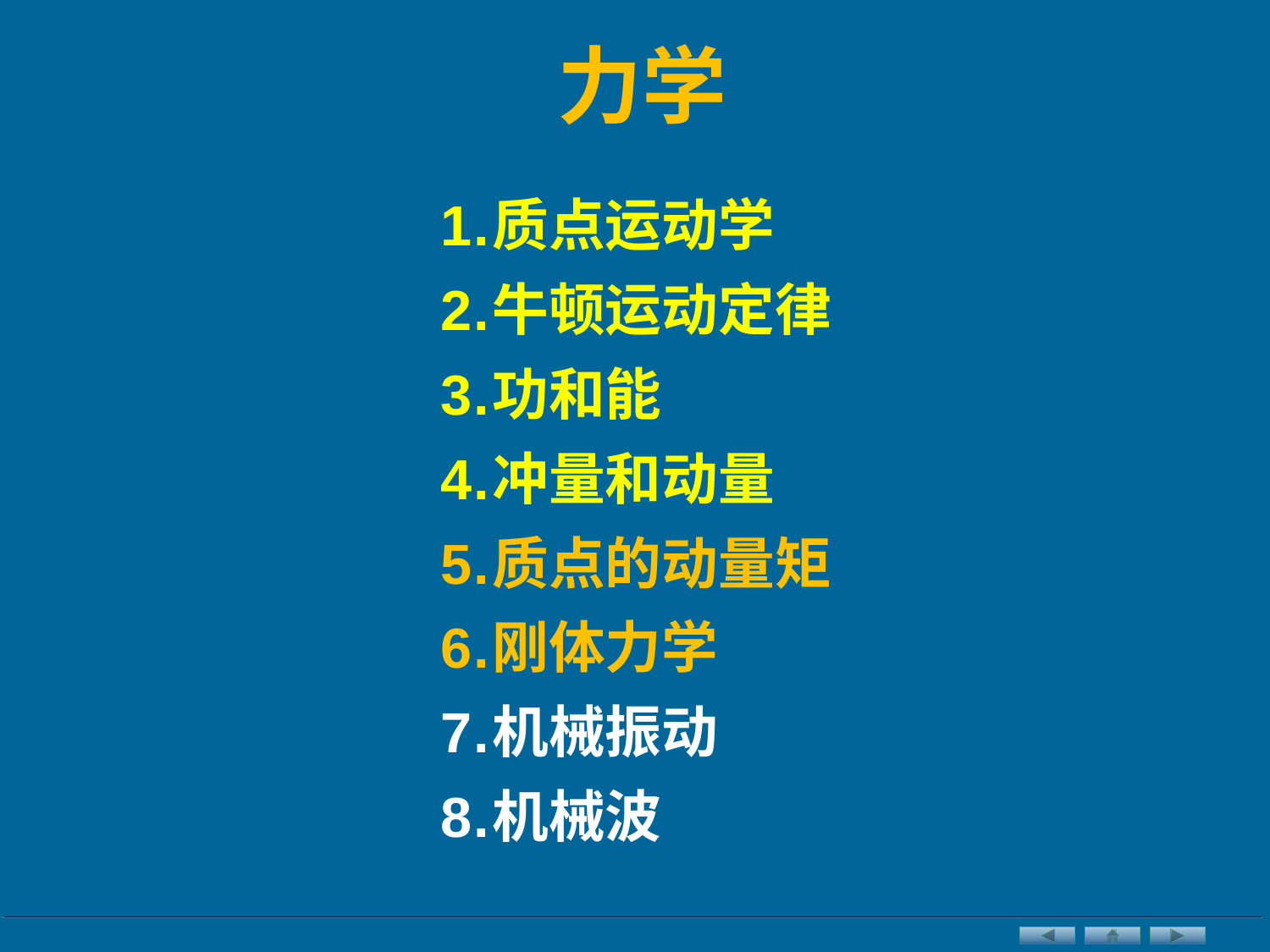

力学
质点运动学
牛顿运动定律
功和能
冲量和动量
质点的动量矩
刚体力学
机械振动
机械波